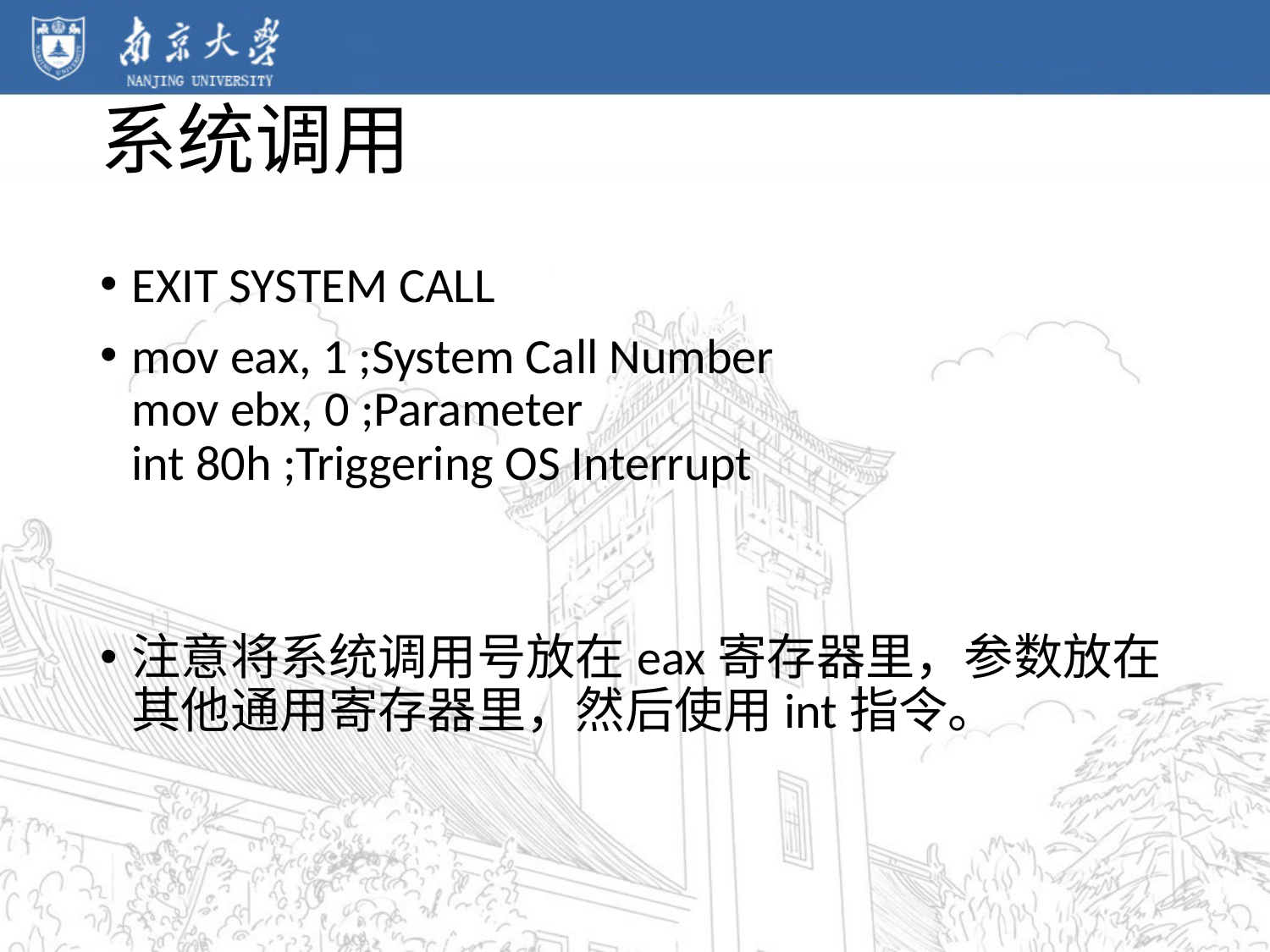

# 系统调用
EXIT SYSTEM CALL
mov eax, 1 ;System Call Number
mov ebx, 0 ;Parameter
int 80h ;Triggering OS Interrupt

注意将系统调用号放在eax寄存器里，参数放在其他通用寄存器里，然后使用int指令。